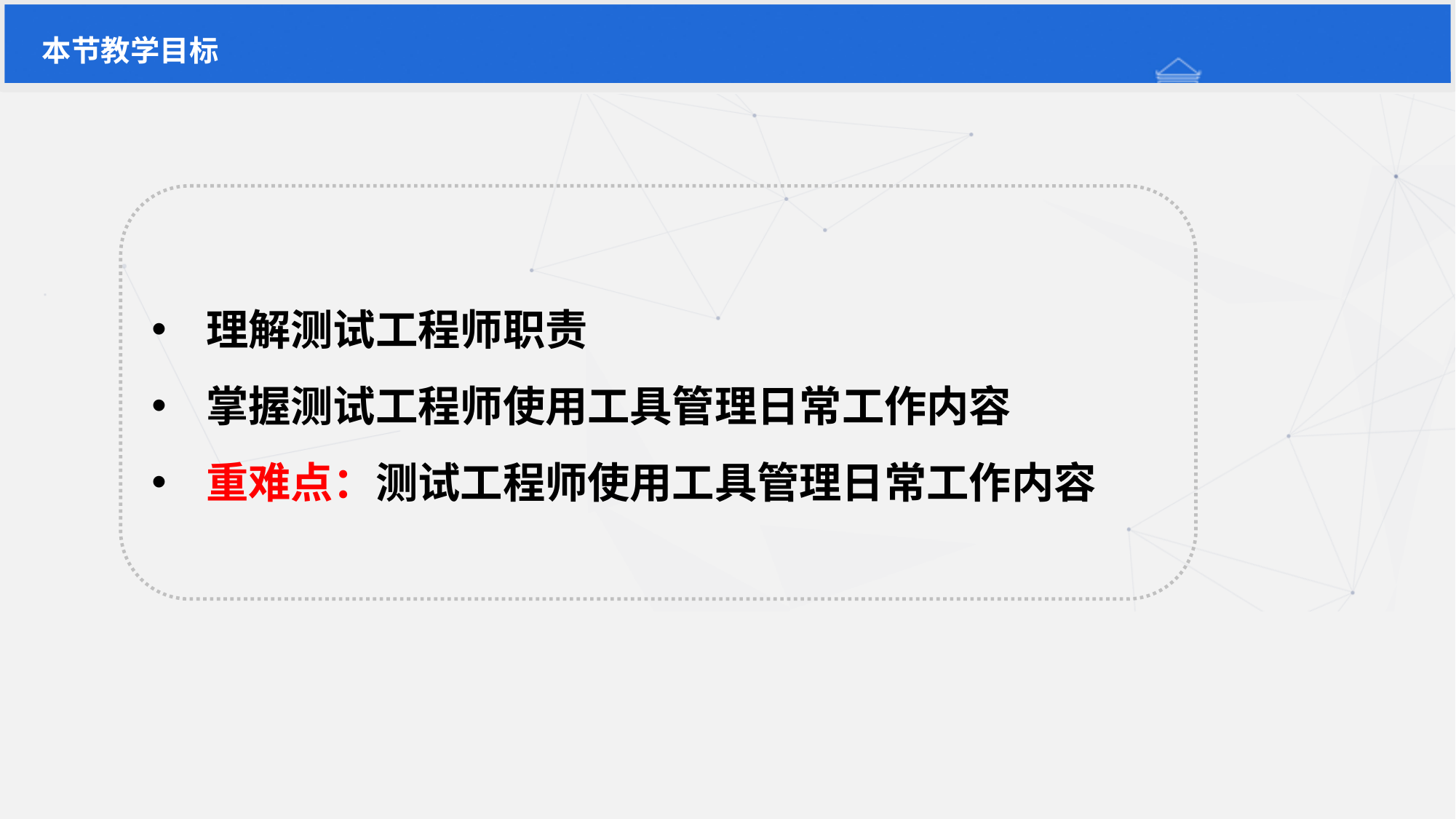

本节教学目标
理解测试工程师职责
掌握测试工程师使用工具管理日常工作内容
重难点：测试工程师使用工具管理日常工作内容